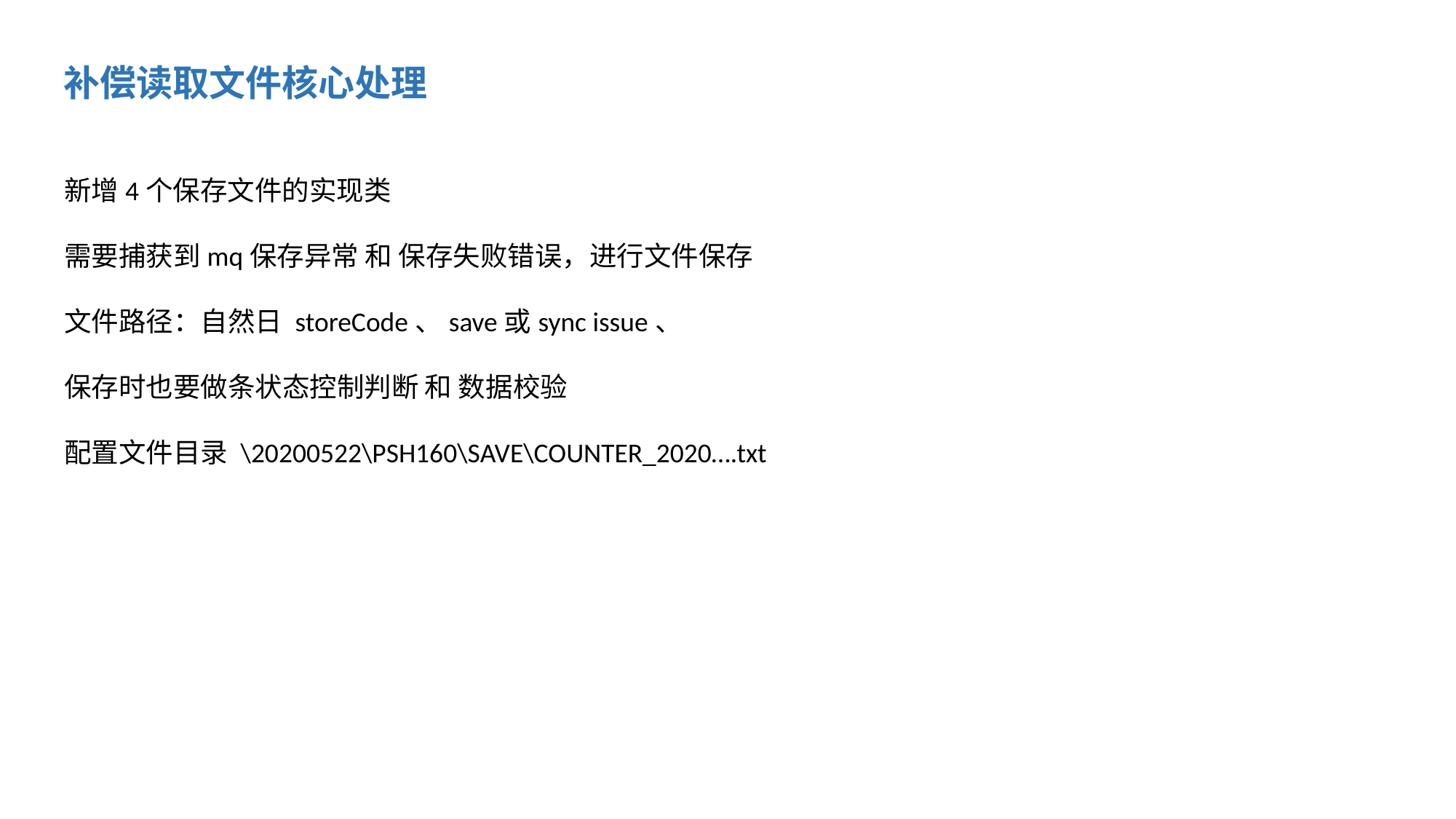

补偿读取文件核心处理

新增4个保存文件的实现类

需要捕获到mq保存异常 和 保存失败错误，进行文件保存

文件路径：自然日 storeCode、save或sync issue、

保存时也要做条状态控制判断 和 数据校验

配置文件目录 \20200522\PSH160\SAVE\COUNTER_2020….txt